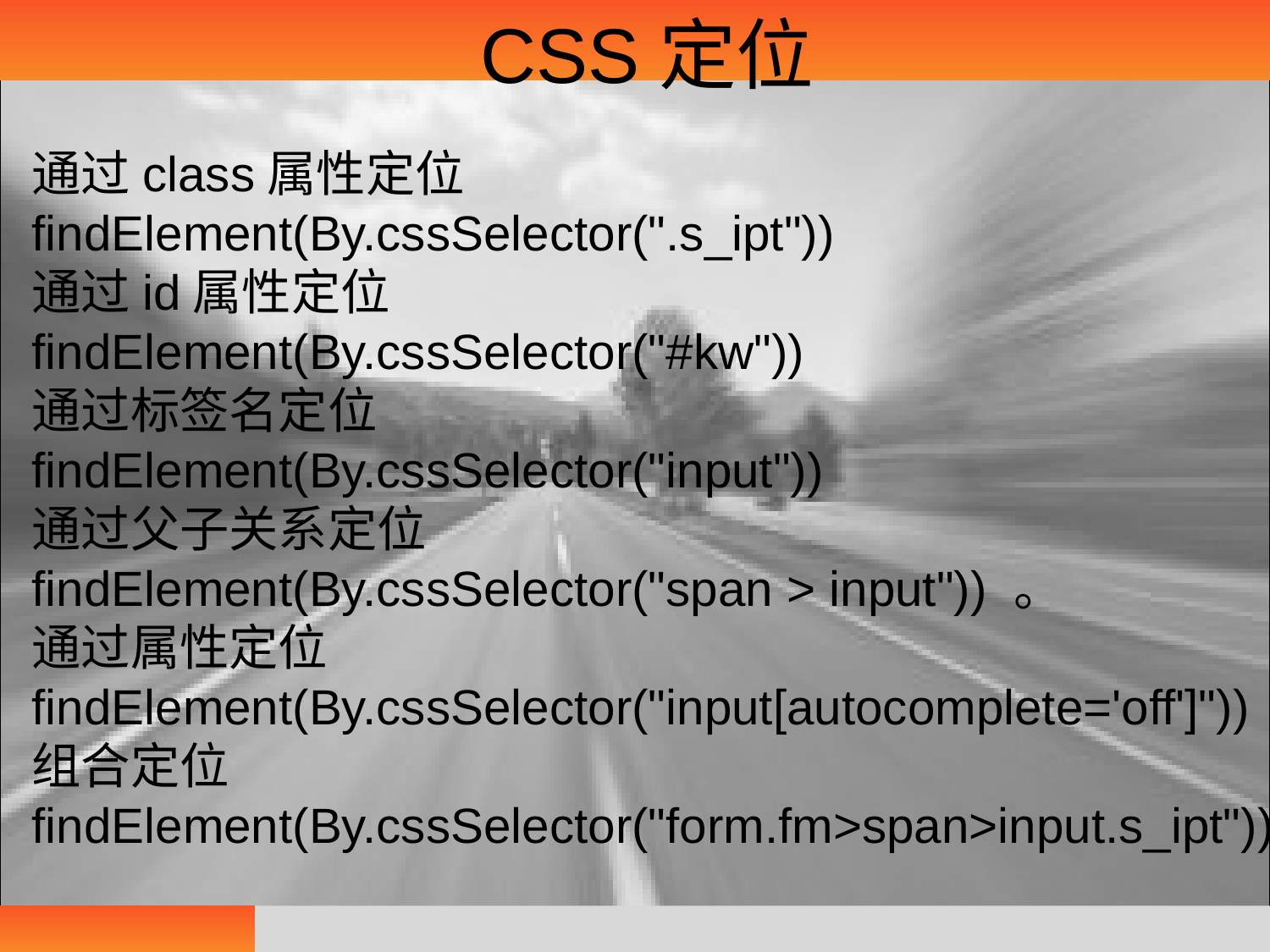

# CSS定位
通过class属性定位
findElement(By.cssSelector(".s_ipt"))
通过id属性定位
findElement(By.cssSelector("#kw"))
通过标签名定位
findElement(By.cssSelector("input"))
通过父子关系定位
findElement(By.cssSelector("span > input")) 。
通过属性定位
findElement(By.cssSelector("input[autocomplete='off']"))
组合定位
findElement(By.cssSelector("form.fm>span>input.s_ipt"))